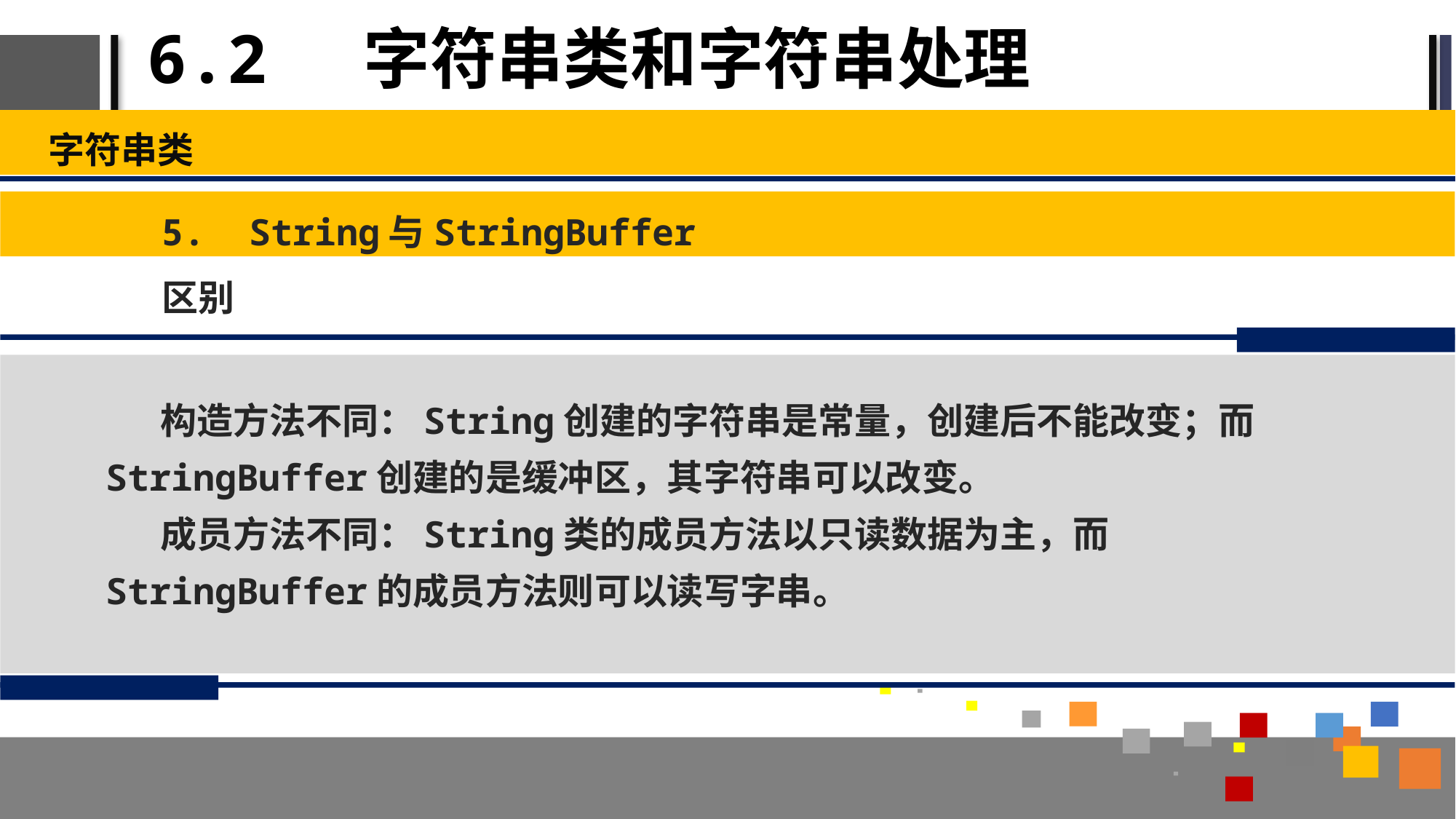

# 6.2  字符串类和字符串处理

字符串类

5.  String与StringBuffer区别

构造方法不同：String创建的字符串是常量，创建后不能改变；而StringBuffer创建的是缓冲区，其字符串可以改变。
成员方法不同：String类的成员方法以只读数据为主，而StringBuffer的成员方法则可以读写字串。